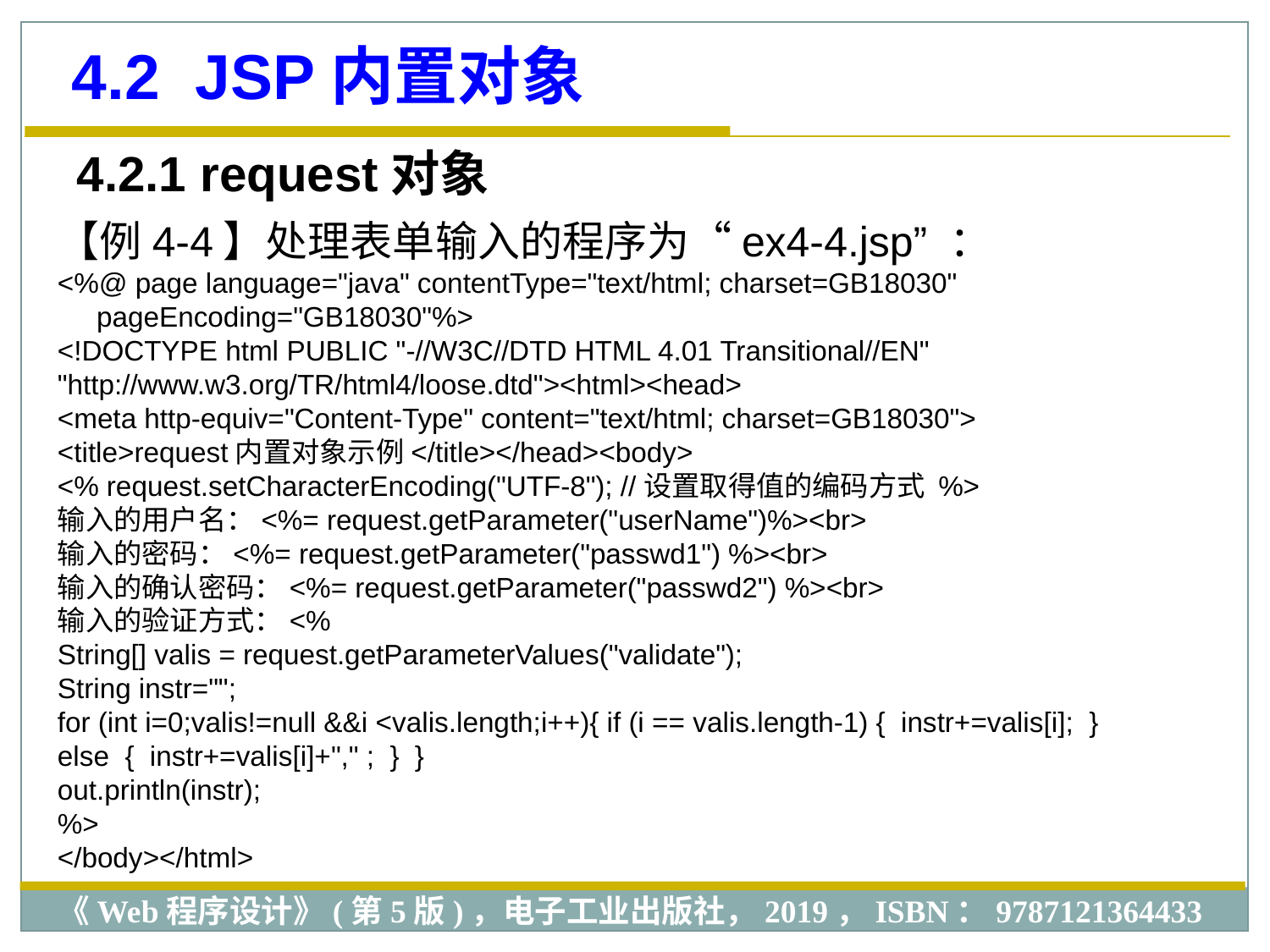

4.2  JSP内置对象
4.2.1 request对象
【例4-4】处理表单输入的程序为“ex4-4.jsp” ：
<%@ page language="java" contentType="text/html; charset=GB18030"
     pageEncoding="GB18030"%>
<!DOCTYPE html PUBLIC "-//W3C//DTD HTML 4.01 Transitional//EN"
"http://www.w3.org/TR/html4/loose.dtd"><html><head>
<meta http-equiv="Content-Type" content="text/html; charset=GB18030">
<title>request内置对象示例</title></head><body>
<% request.setCharacterEncoding("UTF-8"); //设置取得值的编码方式 %>
输入的用户名：<%= request.getParameter("userName")%><br>
输入的密码：<%= request.getParameter("passwd1") %><br>
输入的确认密码：<%= request.getParameter("passwd2") %><br>
输入的验证方式：<%
String[] valis = request.getParameterValues("validate");
String instr="";
for (int i=0;valis!=null &&i <valis.length;i++){ if (i == valis.length-1) {  instr+=valis[i];  }
else  {  instr+=valis[i]+"," ;  }  }
out.println(instr);
%>
</body></html>